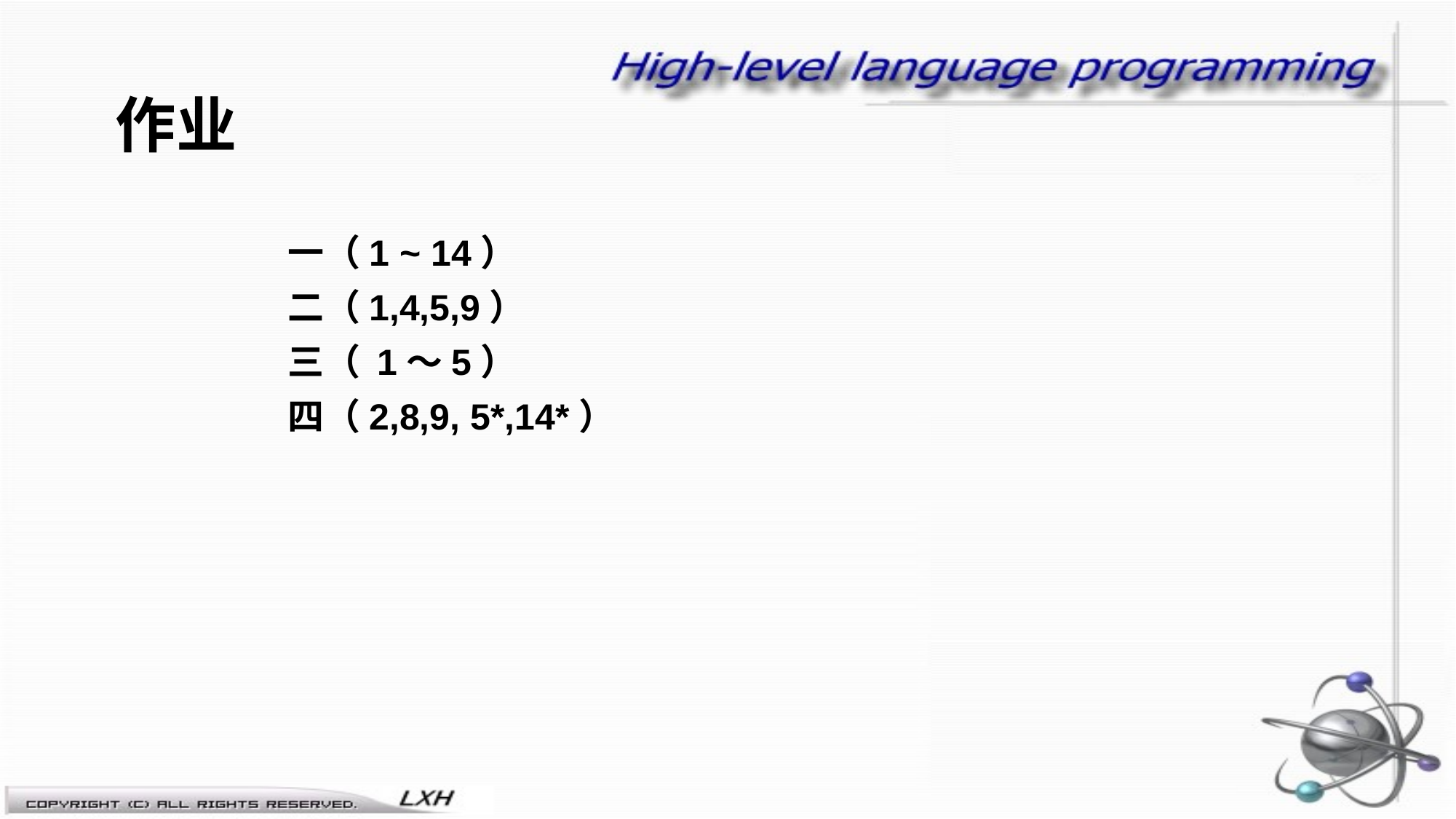

作业
一（1 ~ 14）
二（1,4,5,9）
三（ 1～5）
四（2,8,9, 5*,14*）